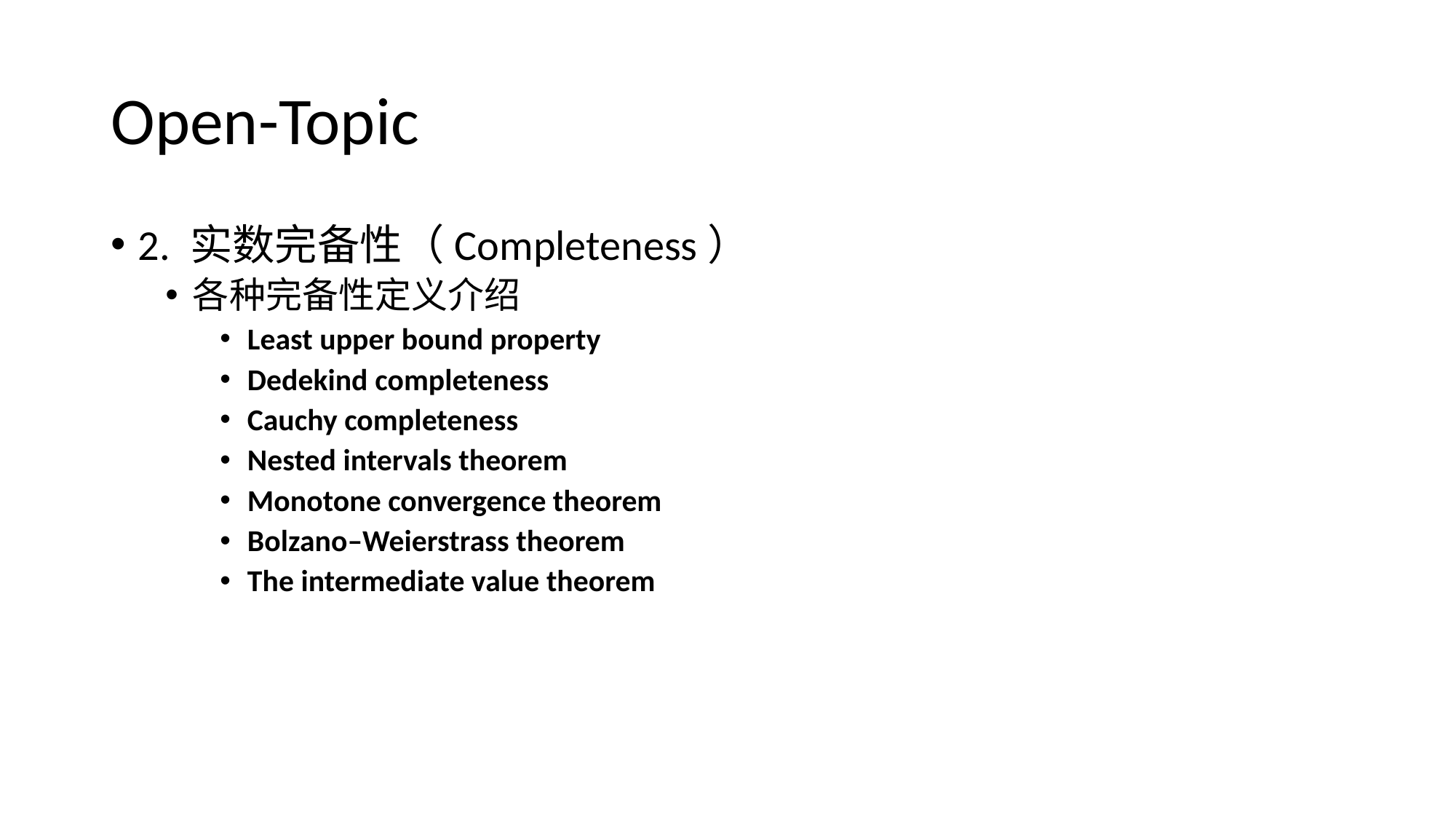

# Open-Topic
2. 实数完备性（Completeness）
各种完备性定义介绍
Least upper bound property
Dedekind completeness
Cauchy completeness
Nested intervals theorem
Monotone convergence theorem
Bolzano–Weierstrass theorem
The intermediate value theorem